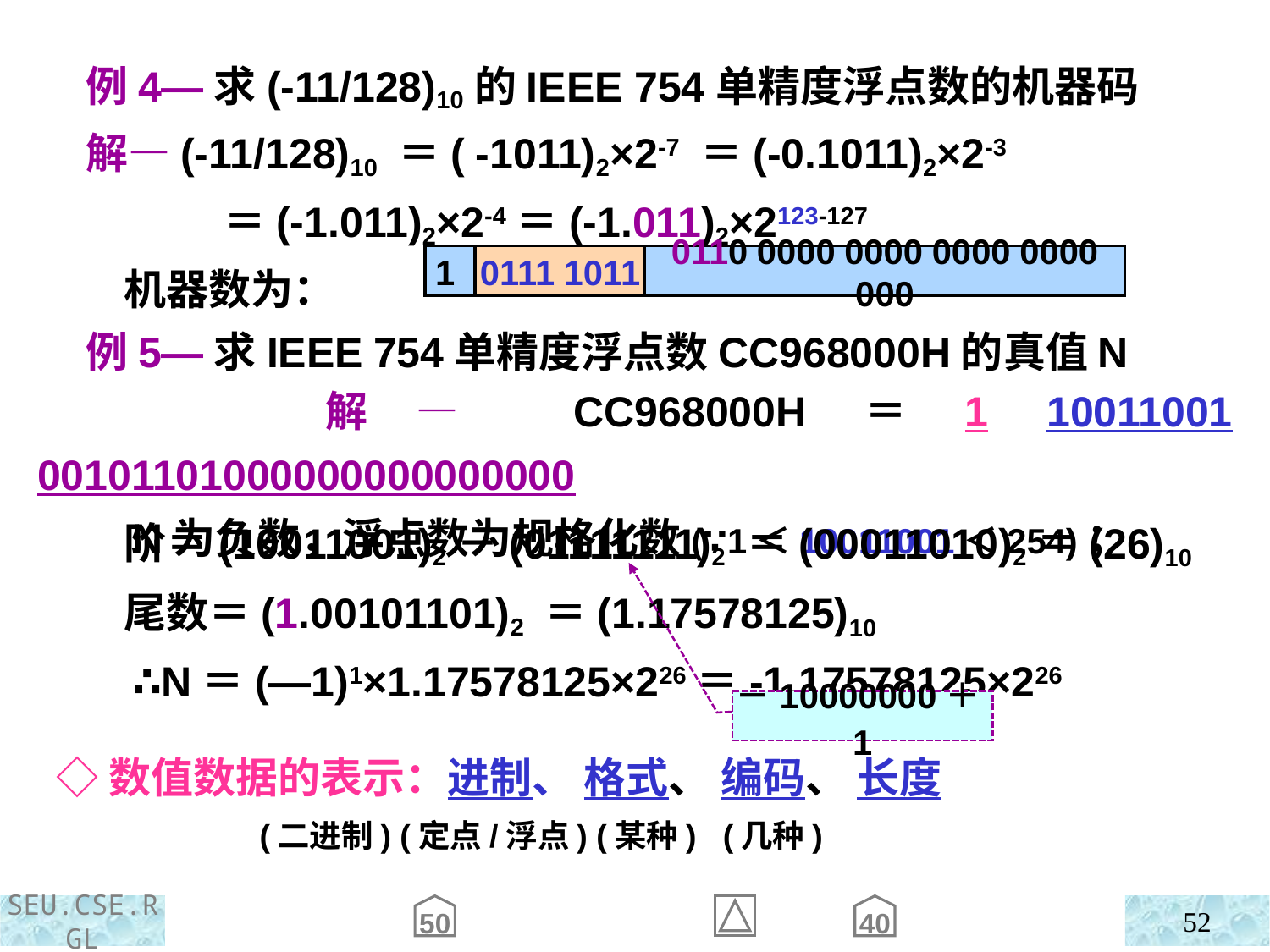

例4—求(-11/128)10的IEEE 754单精度浮点数的机器码
    解—(-11/128)10 ＝( -1011)2×2-7 ＝(-0.1011)2×2-3
                   ＝(-1.011)2×2-4＝(-1.011)2×2123-127
        机器数为：
1
0111 1011
0110 0000 0000 0000 0000 000
    例5—求IEEE 754单精度浮点数CC968000H的真值N
    解— CC968000H＝1 10011001 00101101000000000000000
        N为负数，浮点数为规格化数(∵1＜10011001＜254)；
        阶＝(10011001)2－(01111111)2 ＝(00011010)2＝(26)10
        尾数＝(1.00101101)2 ＝(1.17578125)10
        ∴N＝(―1)1×1.17578125×226＝-1.17578125×226
－10000000＋1
  ◇数值数据的表示：进制、 格式、 编码、 长度
                         (二进制) (定点/浮点) (某种)   (几种)
50
40

52